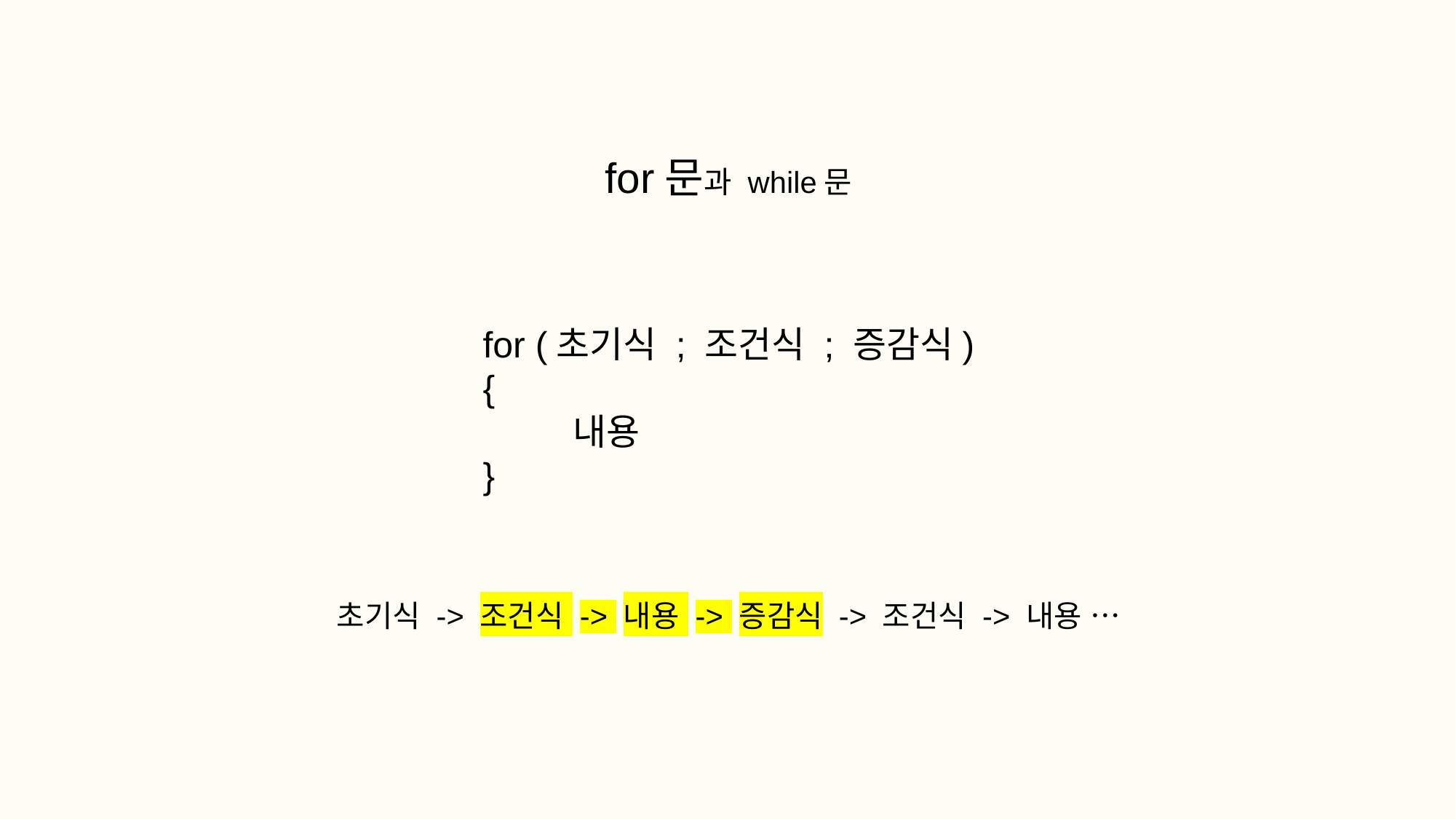

for문과 while문
for (초기식 ; 조건식 ; 증감식)
{
        내용
}
초기식 -> 조건식 -> 내용 -> 증감식 -> 조건식 -> 내용 …